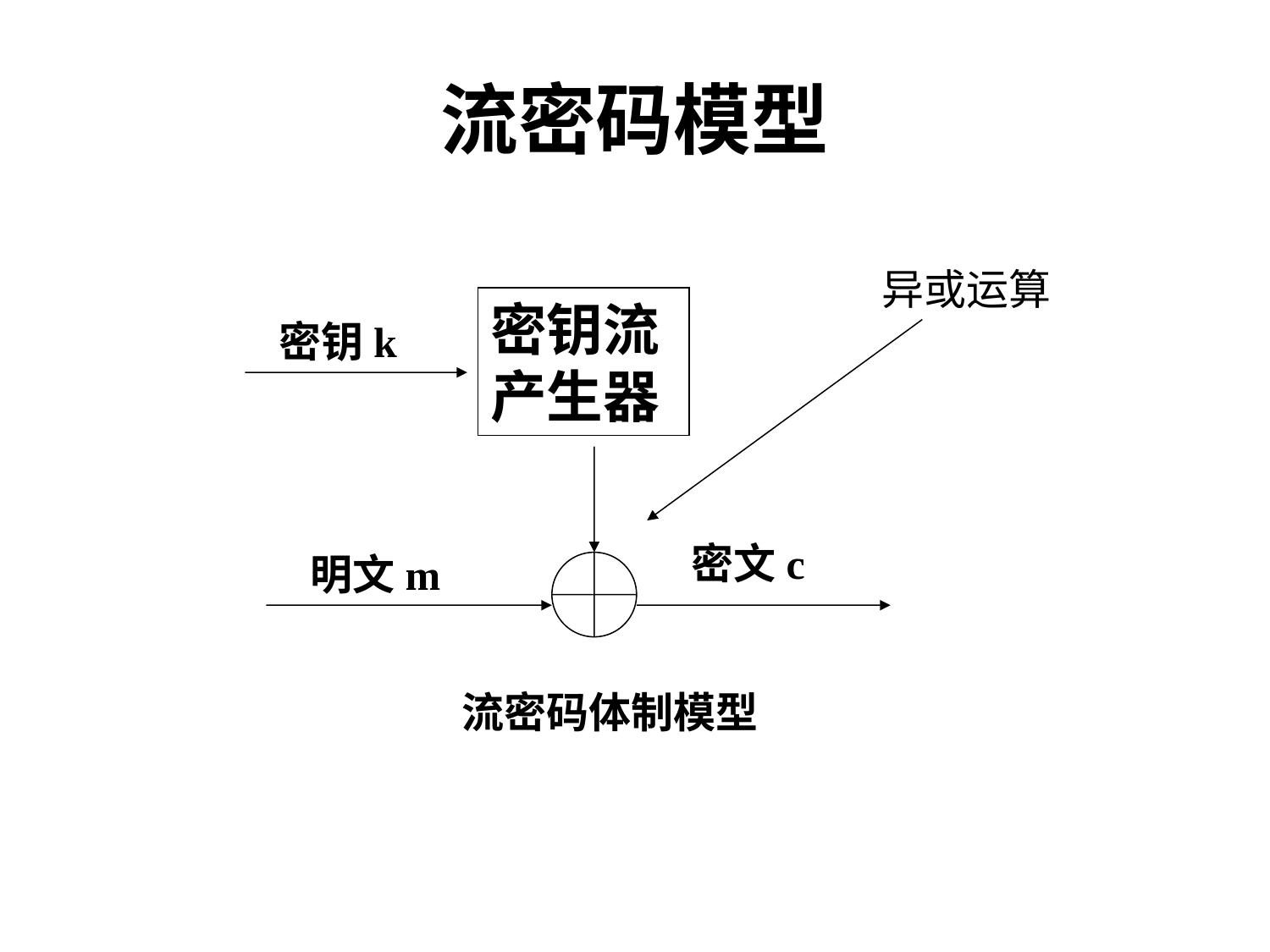

# 流密码模型
异或运算
密钥流产生器
密钥k

密文c
明文m

流密码体制模型